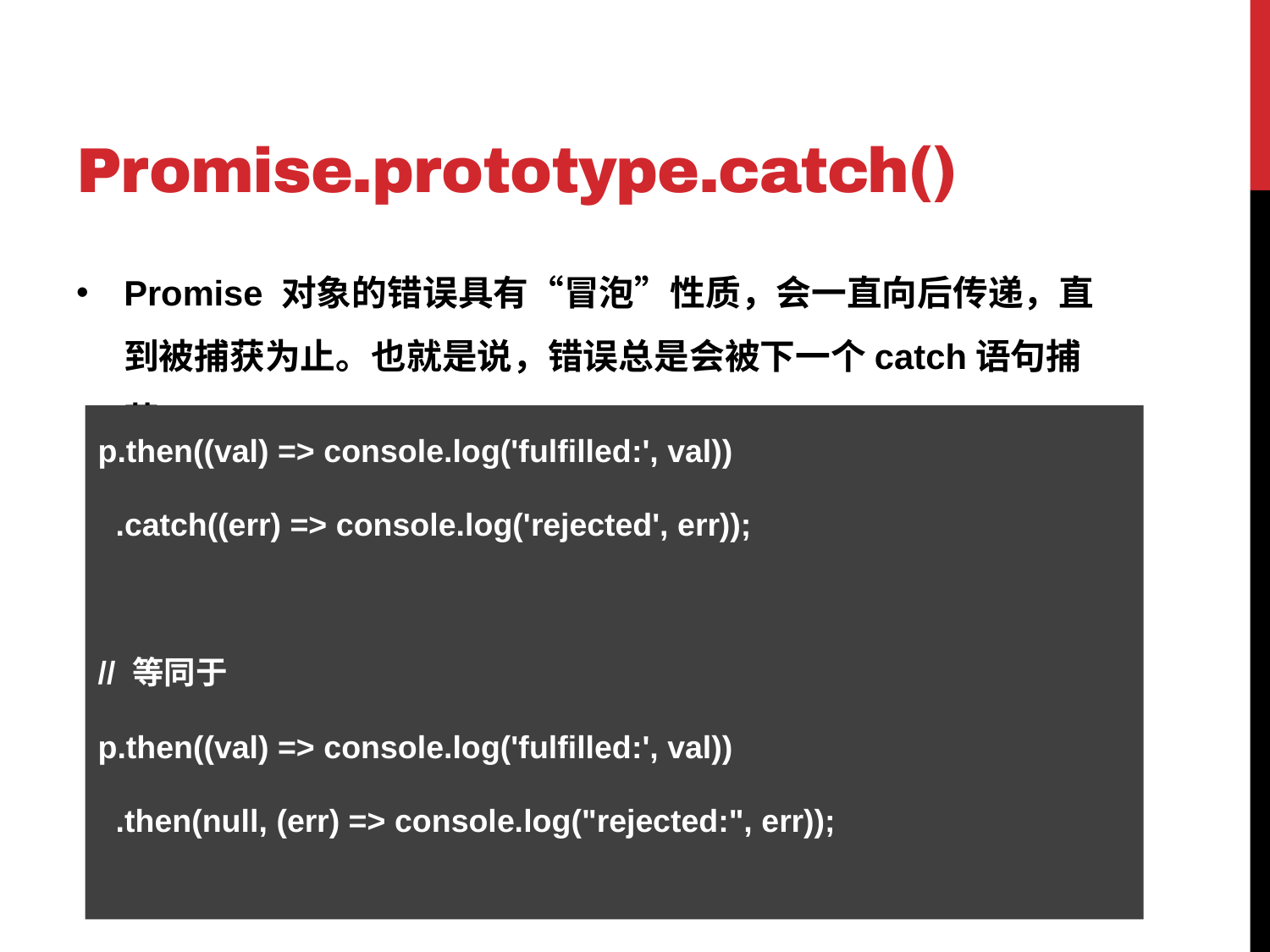

# Promise.prototype.catch()
Promise 对象的错误具有“冒泡”性质，会一直向后传递，直到被捕获为止。也就是说，错误总是会被下一个catch语句捕获。

p.then((val) => console.log('fulfilled:', val))
  .catch((err) => console.log('rejected', err));

// 等同于
p.then((val) => console.log('fulfilled:', val))
  .then(null, (err) => console.log("rejected:", err));